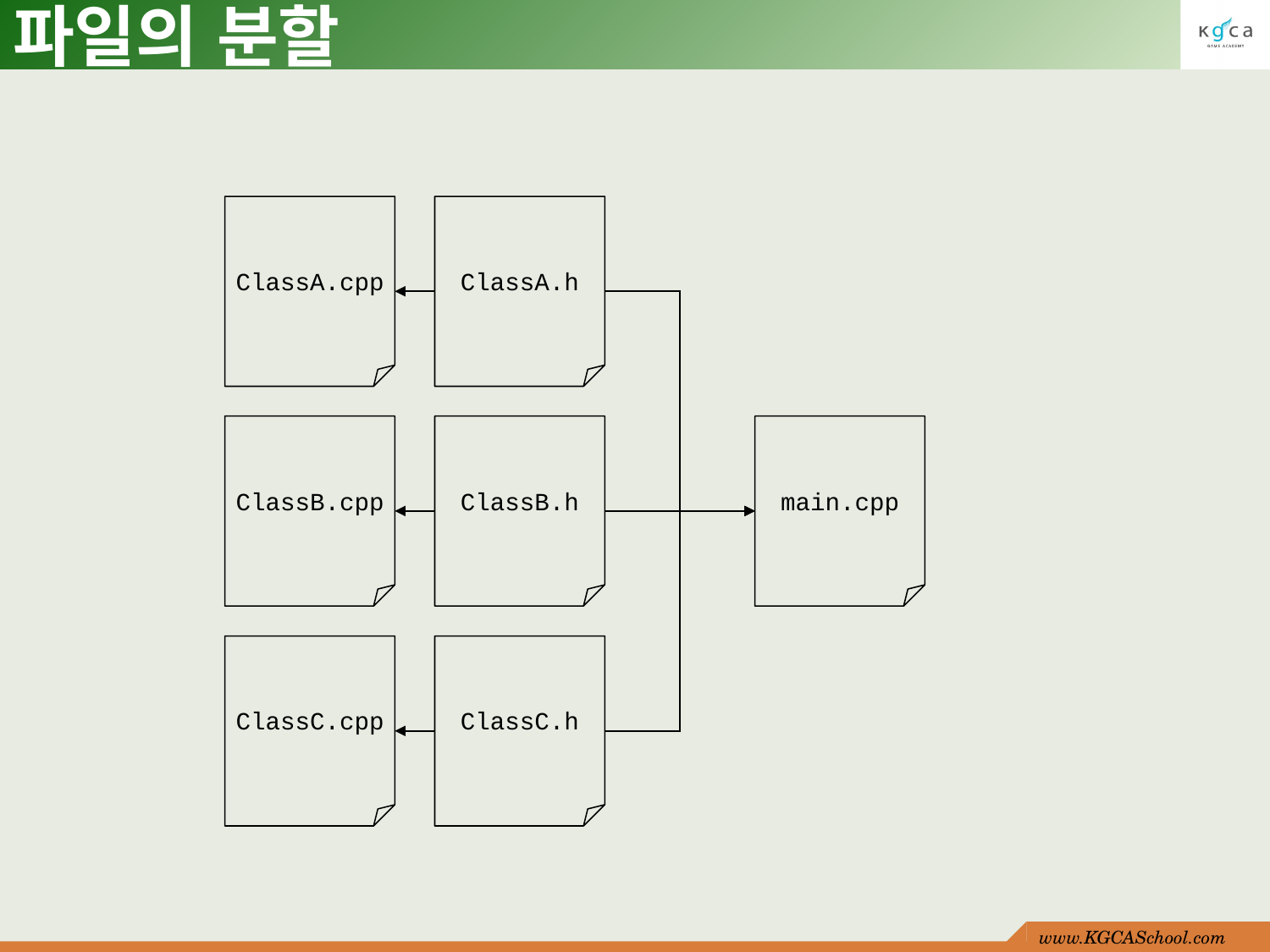

# 파일의 분할
ClassA.cpp
ClassA.h
ClassB.cpp
ClassB.h
main.cpp
ClassC.cpp
ClassC.h